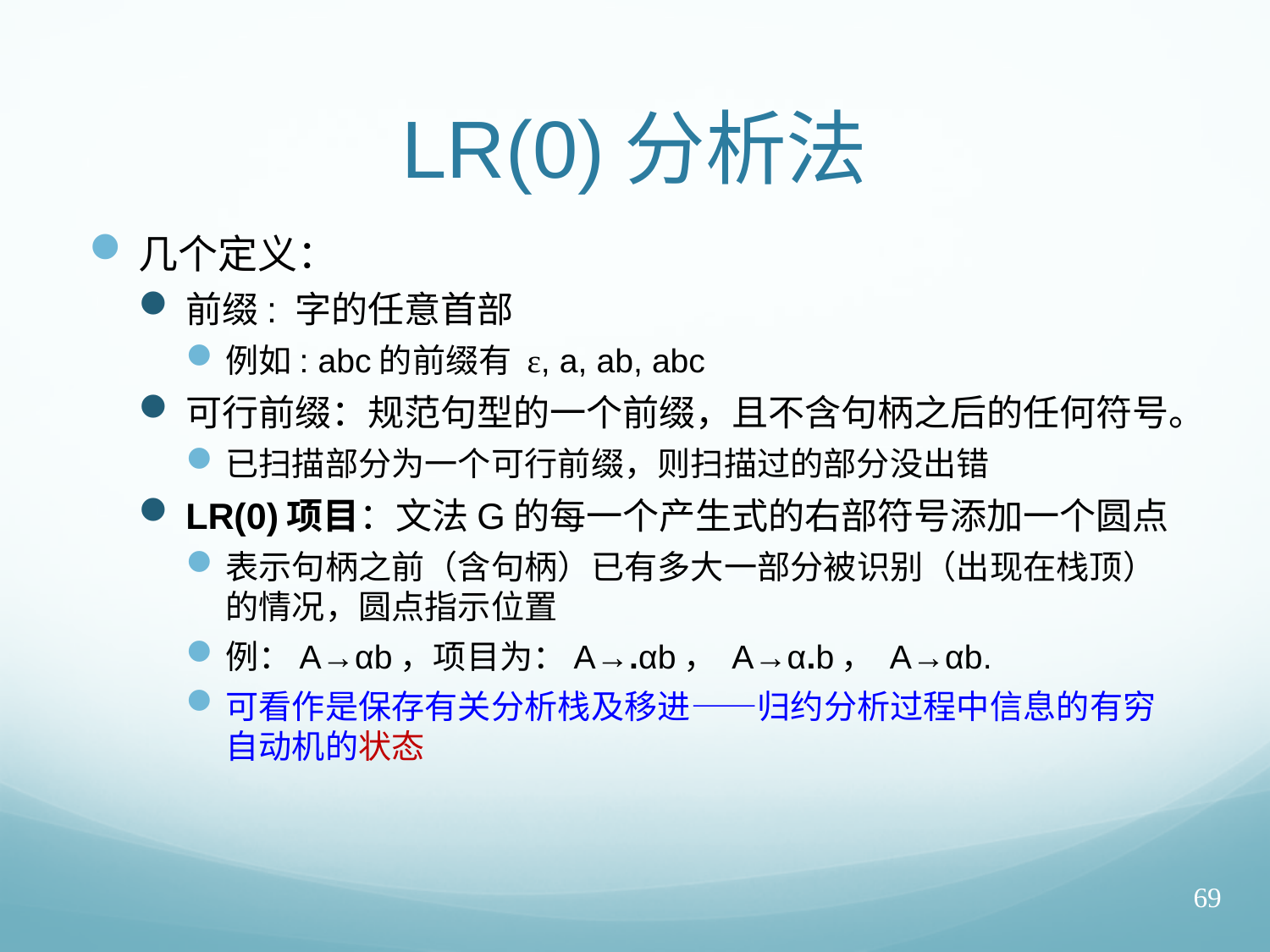

# LR(0)分析法
几个定义：
前缀: 字的任意首部
例如: abc的前缀有 ε, a, ab, abc
可行前缀：规范句型的一个前缀，且不含句柄之后的任何符号。
已扫描部分为一个可行前缀，则扫描过的部分没出错
LR(0)项目：文法G的每一个产生式的右部符号添加一个圆点
表示句柄之前（含句柄）已有多大一部分被识别（出现在栈顶）的情况，圆点指示位置
例：A→αb，项目为：A→.αb， A→α.b， A→αb.
可看作是保存有关分析栈及移进——归约分析过程中信息的有穷自动机的状态
69